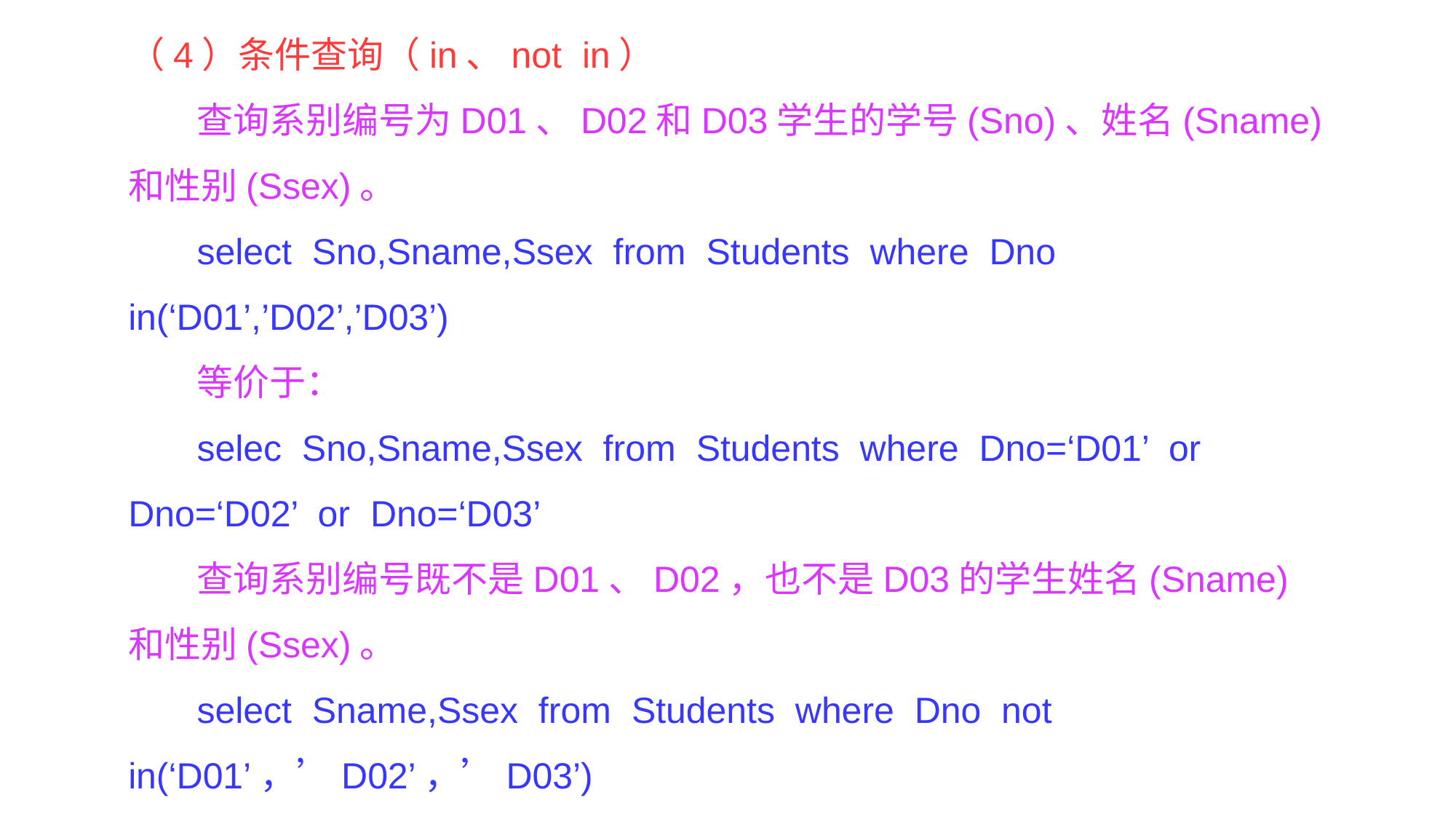

（4）条件查询（in、not  in）
查询系别编号为D01、D02和D03学生的学号(Sno)、姓名(Sname)和性别(Ssex)。
select  Sno,Sname,Ssex  from  Students  where  Dno  in(‘D01’,’D02’,’D03’)
等价于：
selec  Sno,Sname,Ssex  from  Students  where  Dno=‘D01’  or  Dno=‘D02’  or  Dno=‘D03’
查询系别编号既不是D01、D02，也不是D03的学生姓名(Sname)和性别(Ssex)。
select  Sname,Ssex  from  Students  where  Dno  not  in(‘D01’，’D02’，’D03’)